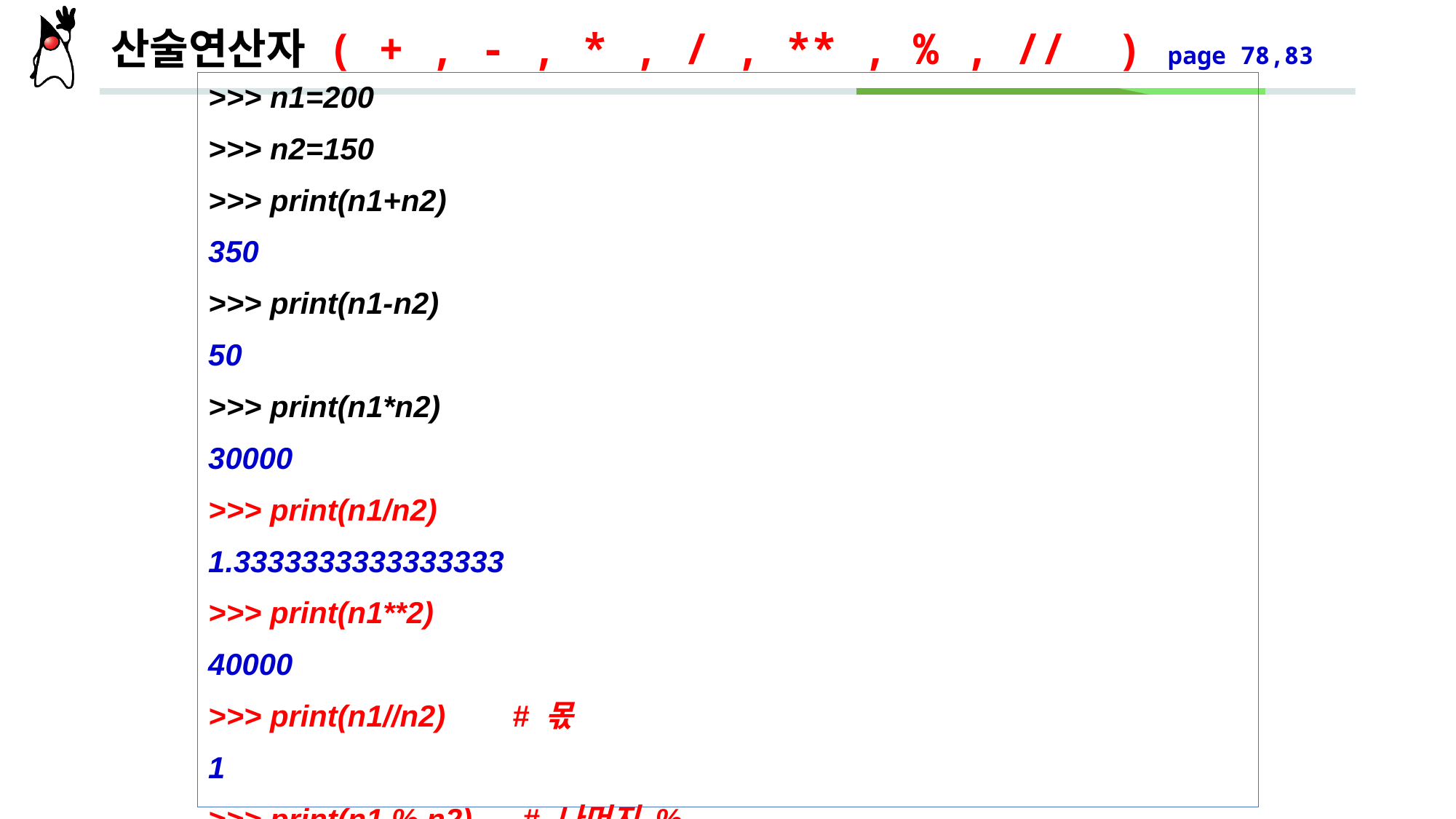

# 산술연산자 ( + , - , * , / , ** , % , //  ) page 78,83
>>> n1=200
>>> n2=150
>>> print(n1+n2)
350
>>> print(n1-n2)
50
>>> print(n1*n2)
30000
>>> print(n1/n2)
1.3333333333333333
>>> print(n1**2)
40000
>>> print(n1//n2)        # 몫
1
>>> print(n1 % n2)      # 나머지 %
50